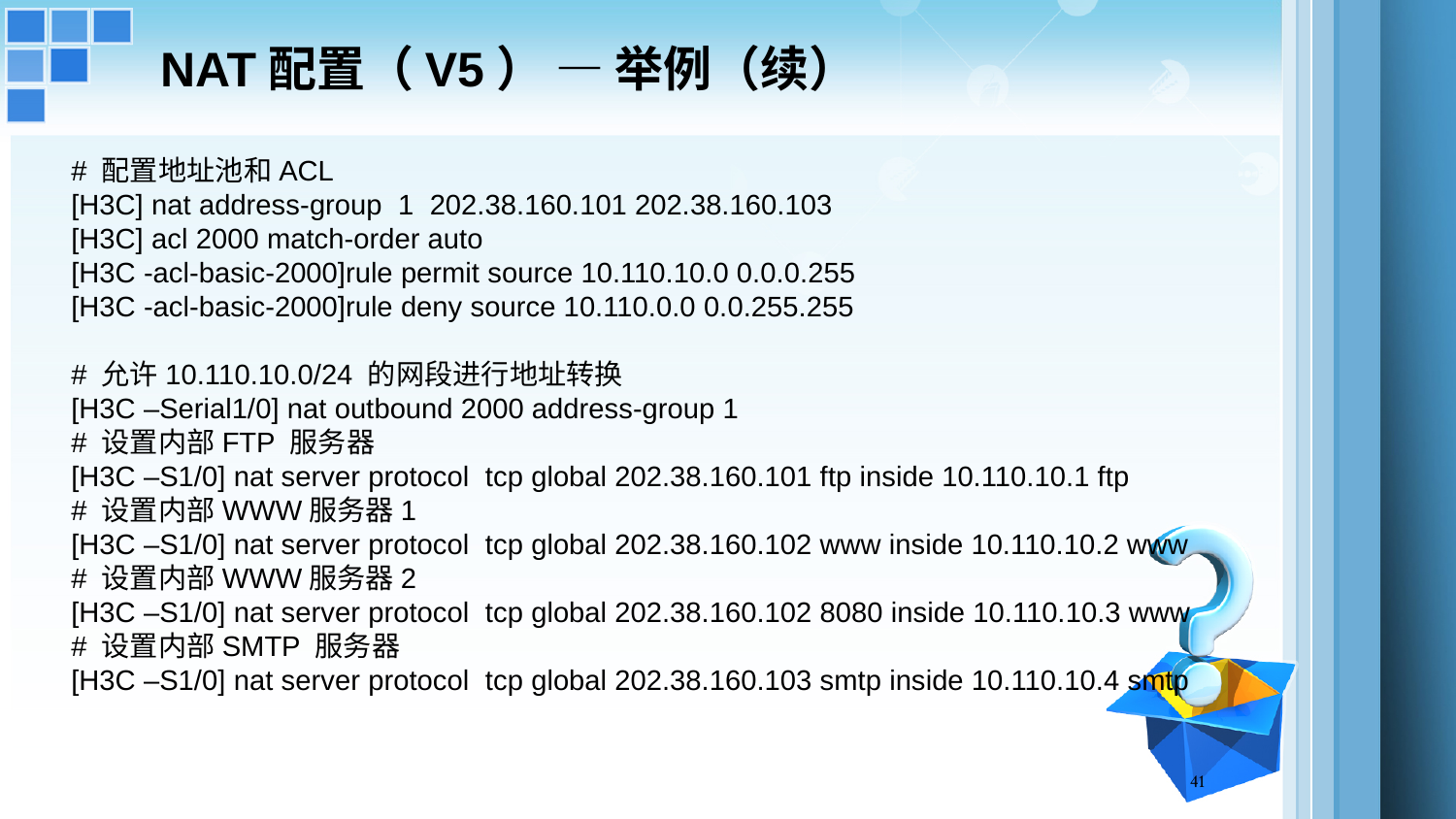

NAT配置（V5） — 举例（续）
# 配置地址池和ACL
[H3C] nat address-group  1  202.38.160.101 202.38.160.103
[H3C] acl 2000 match-order auto
[H3C -acl-basic-2000]rule permit source 10.110.10.0 0.0.0.255
[H3C -acl-basic-2000]rule deny source 10.110.0.0 0.0.255.255

# 允许10.110.10.0/24 的网段进行地址转换
[H3C –Serial1/0] nat outbound 2000 address-group 1
# 设置内部FTP 服务器
[H3C –S1/0] nat server protocol  tcp global 202.38.160.101 ftp inside 10.110.10.1 ftp
# 设置内部WWW服务器1
[H3C –S1/0] nat server protocol  tcp global 202.38.160.102 www inside 10.110.10.2 www
# 设置内部WWW服务器2
[H3C –S1/0] nat server protocol  tcp global 202.38.160.102 8080 inside 10.110.10.3 www
# 设置内部SMTP 服务器
[H3C –S1/0] nat server protocol  tcp global 202.38.160.103 smtp inside 10.110.10.4 smtp
41